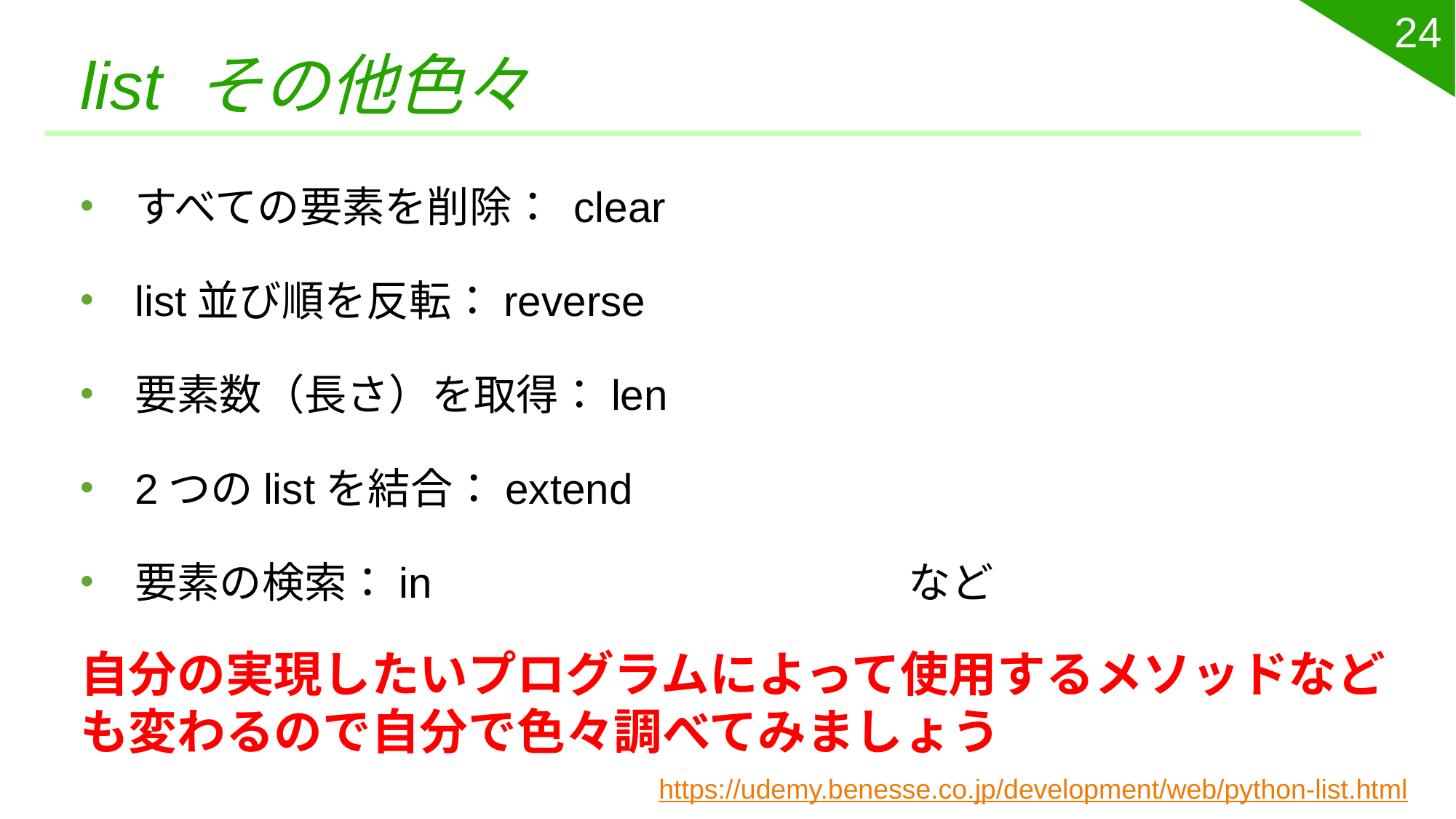

24
# list その他色々
すべての要素を削除： clear
list並び順を反転：reverse
要素数（長さ）を取得：len
2つのlistを結合：extend
要素の検索：in　　　　　　　　　　　など

自分の実現したいプログラムによって使用するメソッドなども変わるので自分で色々調べてみましょう
https://udemy.benesse.co.jp/development/web/python-list.html